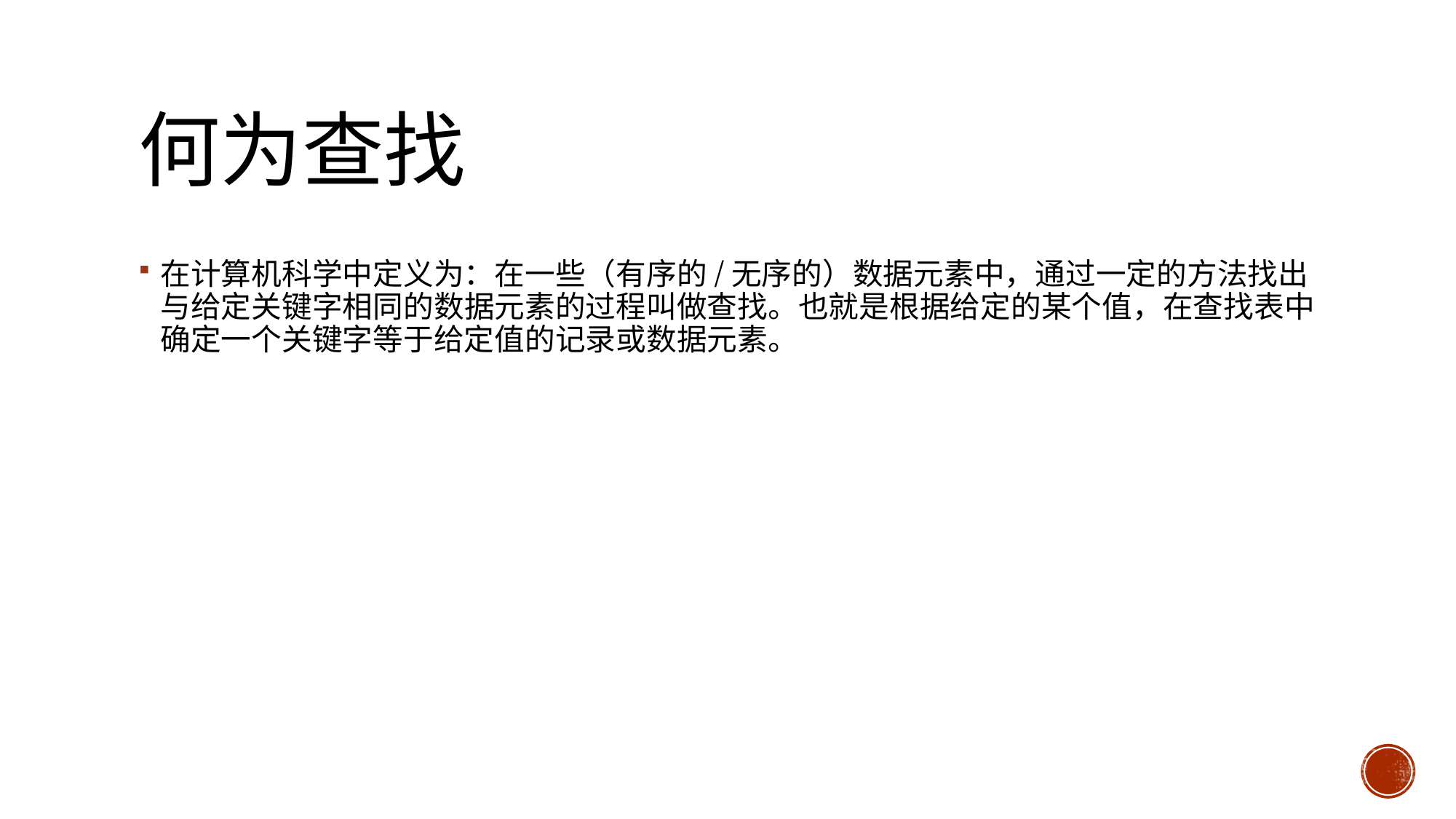

# 何为查找
在计算机科学中定义为：在一些（有序的/无序的）数据元素中，通过一定的方法找出与给定关键字相同的数据元素的过程叫做查找。也就是根据给定的某个值，在查找表中确定一个关键字等于给定值的记录或数据元素。